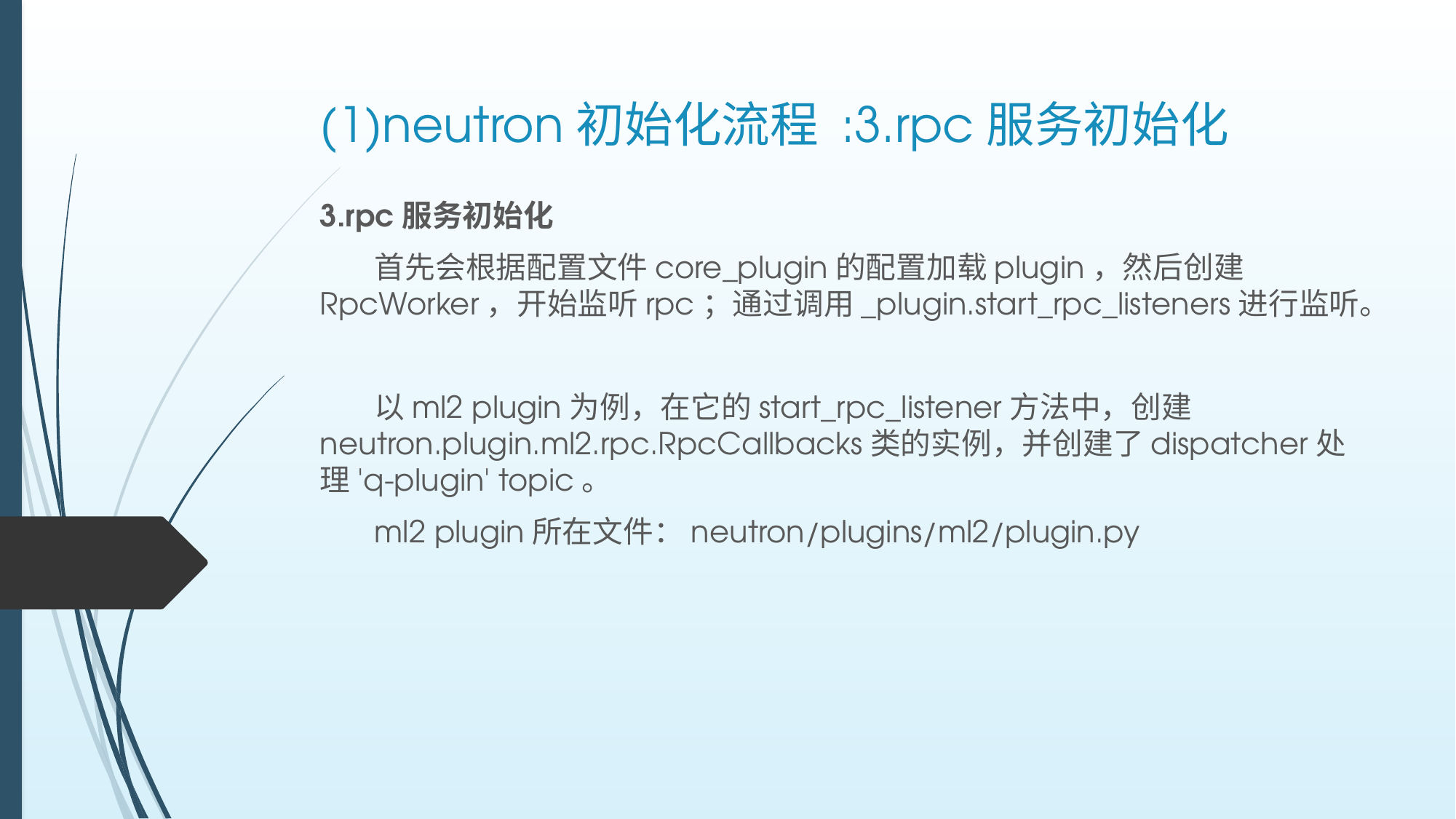

# (1)neutron初始化流程 :3.rpc服务初始化
3.rpc服务初始化
首先会根据配置文件core_plugin的配置加载plugin，然后创建RpcWorker，开始监听rpc；通过调用_plugin.start_rpc_listeners进行监听。

以ml2 plugin为例，在它的start_rpc_listener方法中，创建neutron.plugin.ml2.rpc.RpcCallbacks类的实例，并创建了dispatcher处理'q-plugin' topic。
ml2 plugin所在文件：neutron/plugins/ml2/plugin.py